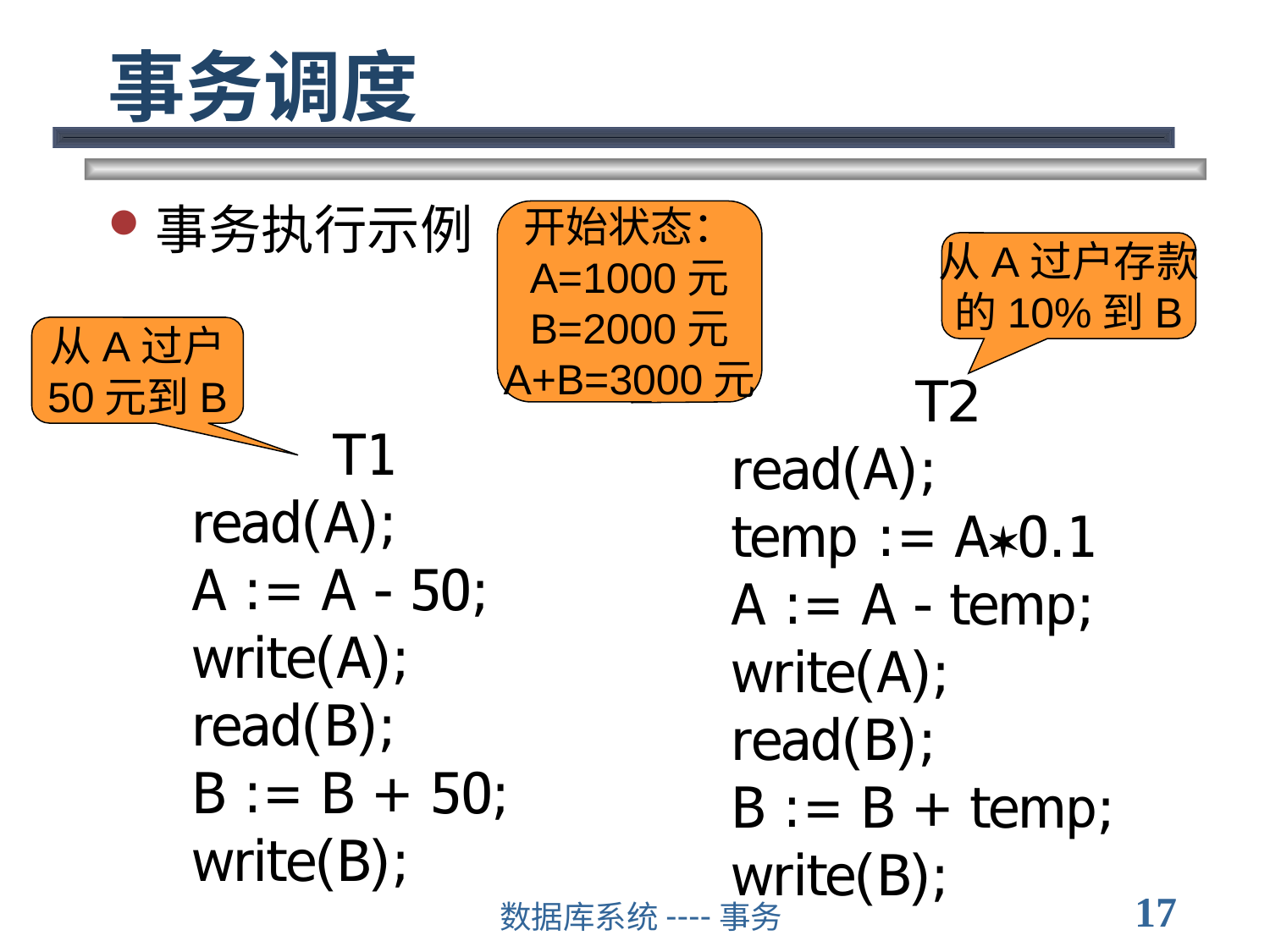

# 事务调度
事务执行示例
开始状态：
A=1000元
B=2000元
A+B=3000元
从A过户存款
的10%到B
从A过户
50元到B
T2
read(A);
temp := A∗0.1
A := A − temp;
write(A);
read(B);
B := B + temp;
write(B);
T1
read(A);
A := A − 50;
write(A);
read(B);
B := B + 50;
write(B);
17
数据库系统----事务